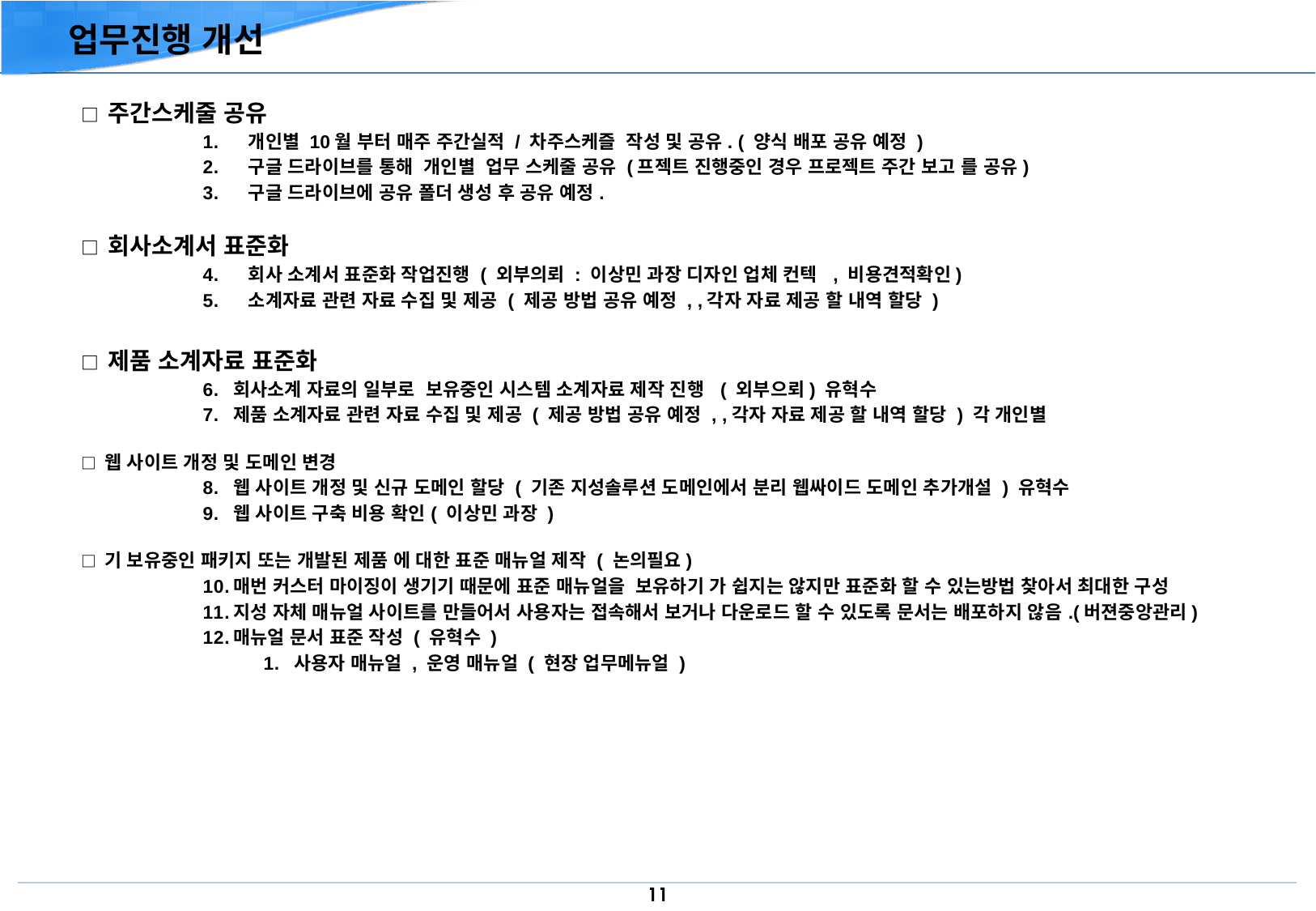

업무진행 개선
□ 주간스케줄 공유
개인별 10월 부터 매주 주간실적 / 차주스케즐  작성 및 공유. ( 양식 배포 공유 예정 )
구글 드라이브를 통해  개인별  업무 스케줄 공유 (프젝트 진행중인 경우 프로젝트 주간 보고 를 공유)
구글 드라이브에 공유 폴더 생성 후 공유 예정.

□ 회사소계서 표준화
회사 소계서 표준화 작업진행 ( 외부의뢰 : 이상민 과장 디자인 업체 컨텍  , 비용견적확인)
소계자료 관련 자료 수집 및 제공 ( 제공 방법 공유 예정 , ,각자 자료 제공 할 내역 할당 )

□ 제품 소계자료 표준화
회사소계 자료의 일부로  보유중인 시스템 소계자료 제작 진행  ( 외부으뢰) 유혁수
제품 소계자료 관련 자료 수집 및 제공 ( 제공 방법 공유 예정 , ,각자 자료 제공 할 내역 할당 ) 각 개인별

□ 웹 사이트 개정 및 도메인 변경
웹 사이트 개정 및 신규 도메인 할당 ( 기존 지성솔루션 도메인에서 분리 웹싸이드 도메인 추가개설 ) 유혁수
웹 사이트 구축 비용 확인( 이상민 과장 )

□ 기 보유중인 패키지 또는 개발된 제품 에 대한 표준 매뉴얼 제작 ( 논의필요)
매번 커스터 마이징이 생기기 때문에 표준 매뉴얼을  보유하기 가 쉽지는 않지만 표준화 할 수 있는방법 찾아서 최대한 구성
지성 자체 매뉴얼 사이트를 만들어서 사용자는 접속해서 보거나 다운로드 할 수 있도록 문서는 배포하지 않음.(버젼중앙관리)
매뉴얼 문서 표준 작성 ( 유혁수 )
사용자 매뉴얼 , 운영 매뉴얼 ( 현장 업무메뉴얼 )